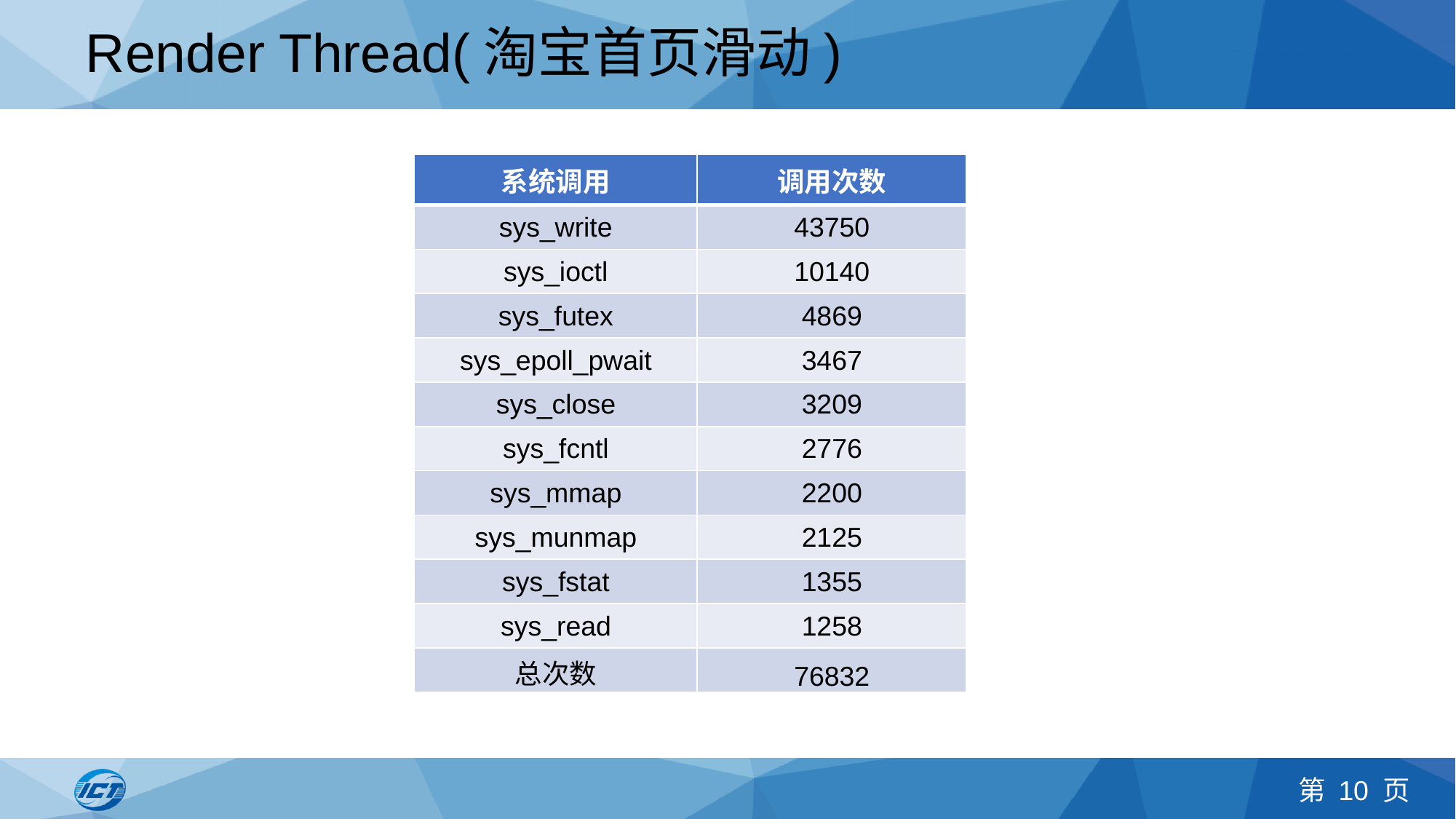

# Render Thread(淘宝首页滑动)
| 系统调用 | 调用次数 |
| --- | --- |
| sys\_write | 43750 |
| sys\_ioctl | 10140 |
| sys\_futex | 4869 |
| sys\_epoll\_pwait | 3467 |
| sys\_close | 3209 |
| sys\_fcntl | 2776 |
| sys\_mmap | 2200 |
| sys\_munmap | 2125 |
| sys\_fstat | 1355 |
| sys\_read | 1258 |
| 总次数 | 76832 |
第 10 页